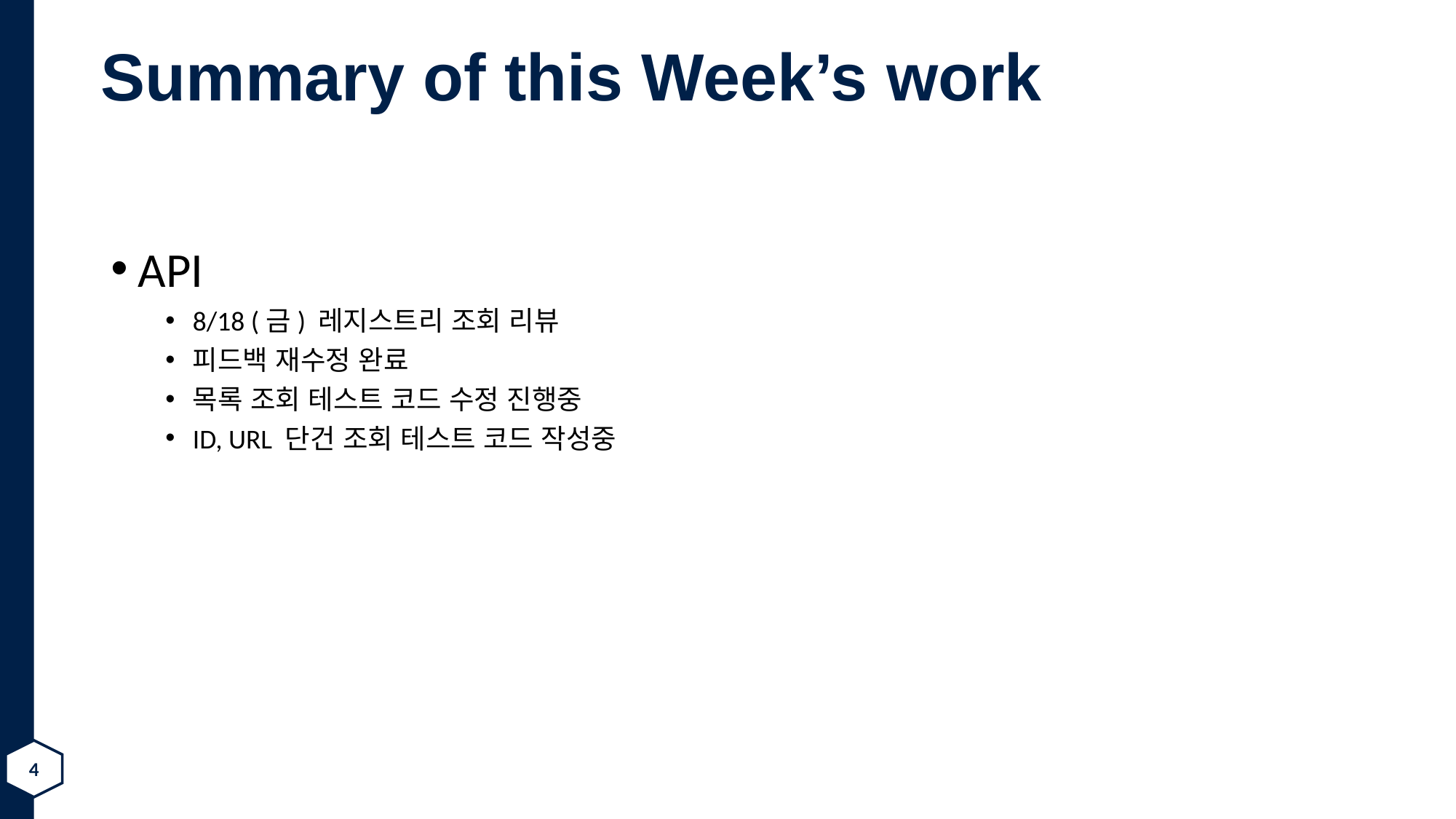

# Summary of this Week’s work

API
8/18 (금) 레지스트리 조회 리뷰
피드백 재수정 완료
목록 조회 테스트 코드 수정 진행중
ID, URL 단건 조회 테스트 코드 작성중